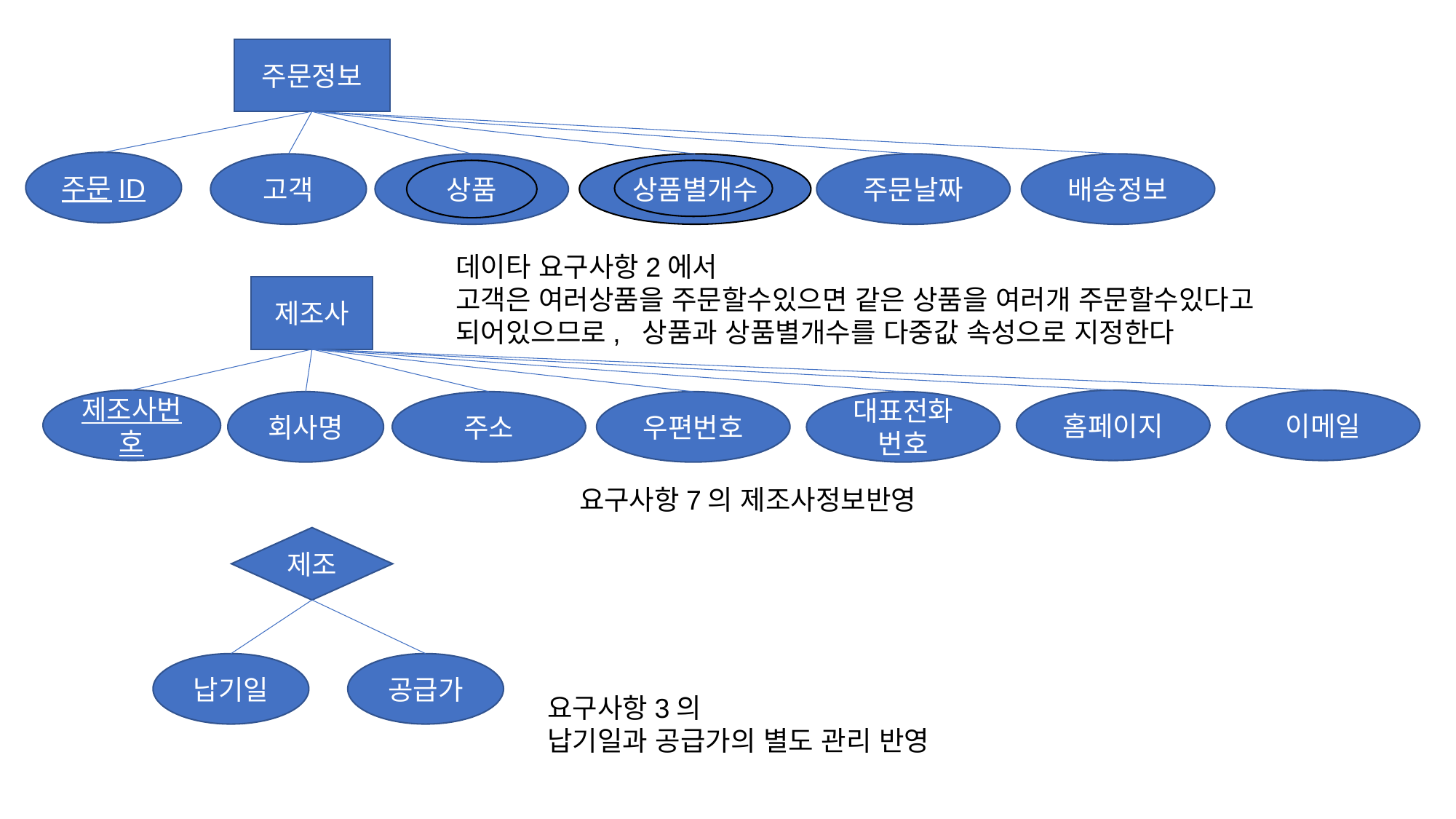

주문정보
주문ID
고객
상품
상품별개수
주문날짜
배송정보

데이타 요구사항2에서
고객은 여러상품을 주문할수있으면 같은 상품을 여러개 주문할수있다고 되어있으므로,  상품과 상품별개수를 다중값 속성으로 지정한다
제조사
제조사번호
홈페이지
이메일
회사명
주소
우편번호
대표전화번호
요구사항7의 제조사정보반영
제조
납기일
공급가
요구사항3의
납기일과 공급가의 별도 관리 반영